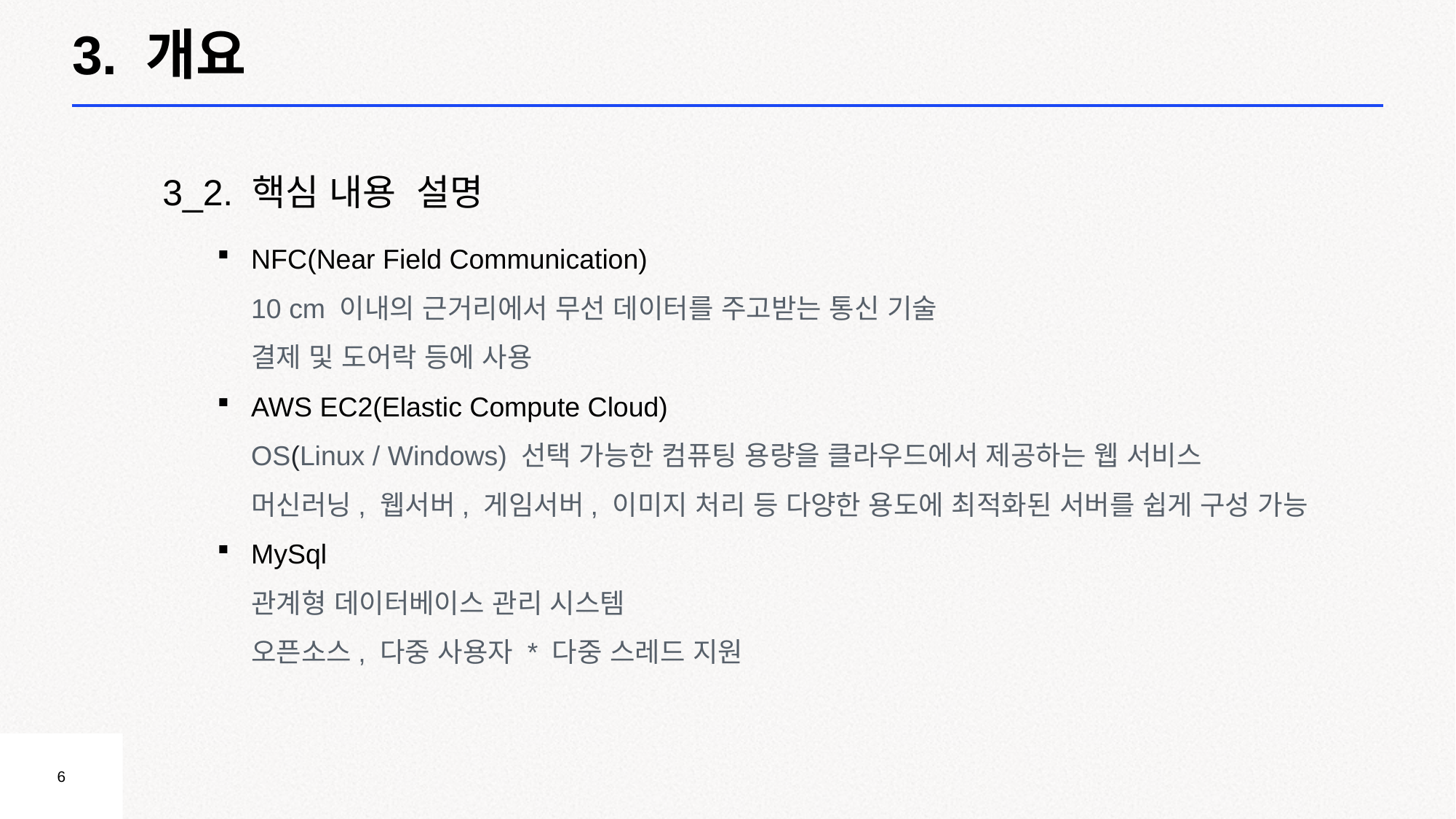

3. 개요
3_2. 핵심 내용  설명
NFC(Near Field Communication)
10 cm 이내의 근거리에서 무선 데이터를 주고받는 통신 기술
결제 및 도어락 등에 사용
AWS EC2(Elastic Compute Cloud)
OS(Linux / Windows) 선택 가능한 컴퓨팅 용량을 클라우드에서 제공하는 웹 서비스
머신러닝, 웹서버, 게임서버, 이미지 처리 등 다양한 용도에 최적화된 서버를 쉽게 구성 가능
MySql
관계형 데이터베이스 관리 시스템
오픈소스, 다중 사용자 * 다중 스레드 지원
6